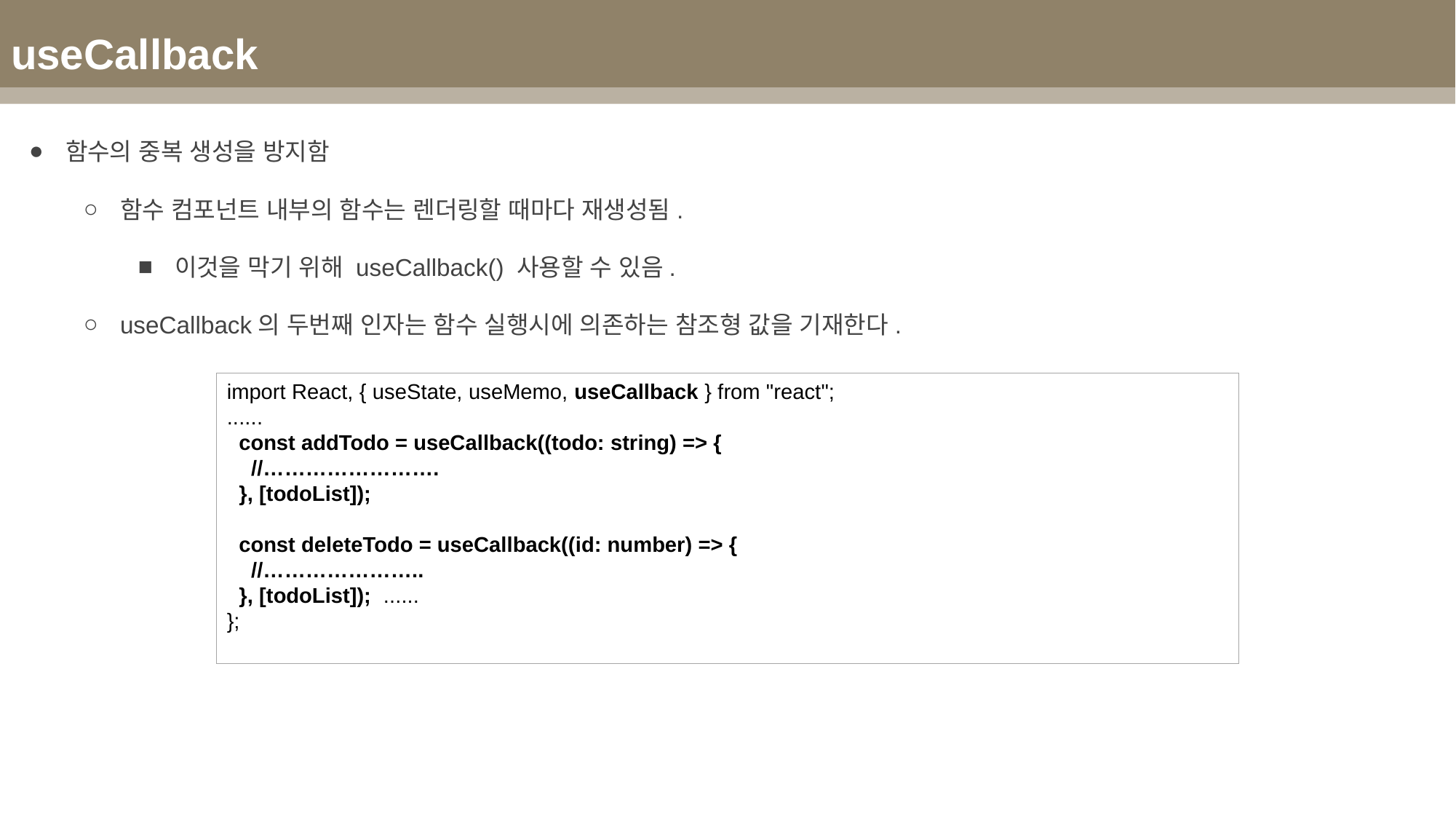

useCallback
함수의 중복 생성을 방지함
함수 컴포넌트 내부의 함수는 렌더링할 때마다 재생성됨.
이것을 막기 위해 useCallback() 사용할 수 있음.
useCallback의 두번째 인자는 함수 실행시에 의존하는 참조형 값을 기재한다.

import React, { useState, useMemo, useCallback } from "react";
......
  const addTodo = useCallback((todo: string) => {
    //…………………….
  }, [todoList]);

  const deleteTodo = useCallback((id: number) => {
    //…………………..
  }, [todoList]);  ......
};